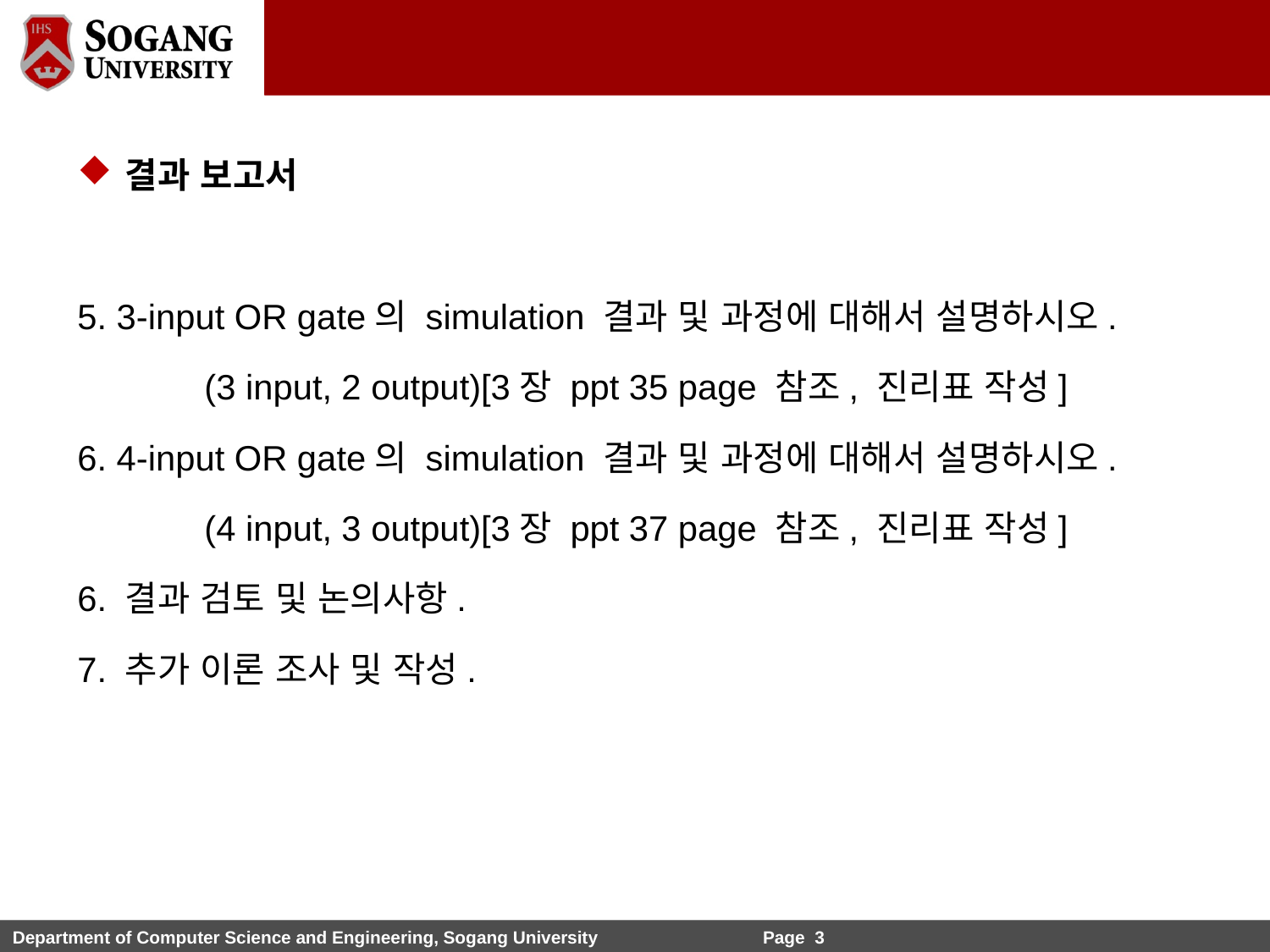

결과 보고서

5. 3-input OR gate의 simulation 결과 및 과정에 대해서 설명하시오.
	(3 input, 2 output)[3장 ppt 35 page 참조, 진리표 작성]
6. 4-input OR gate의 simulation 결과 및 과정에 대해서 설명하시오.
	(4 input, 3 output)[3장 ppt 37 page 참조, 진리표 작성]
6. 결과 검토 및 논의사항.
7. 추가 이론 조사 및 작성.